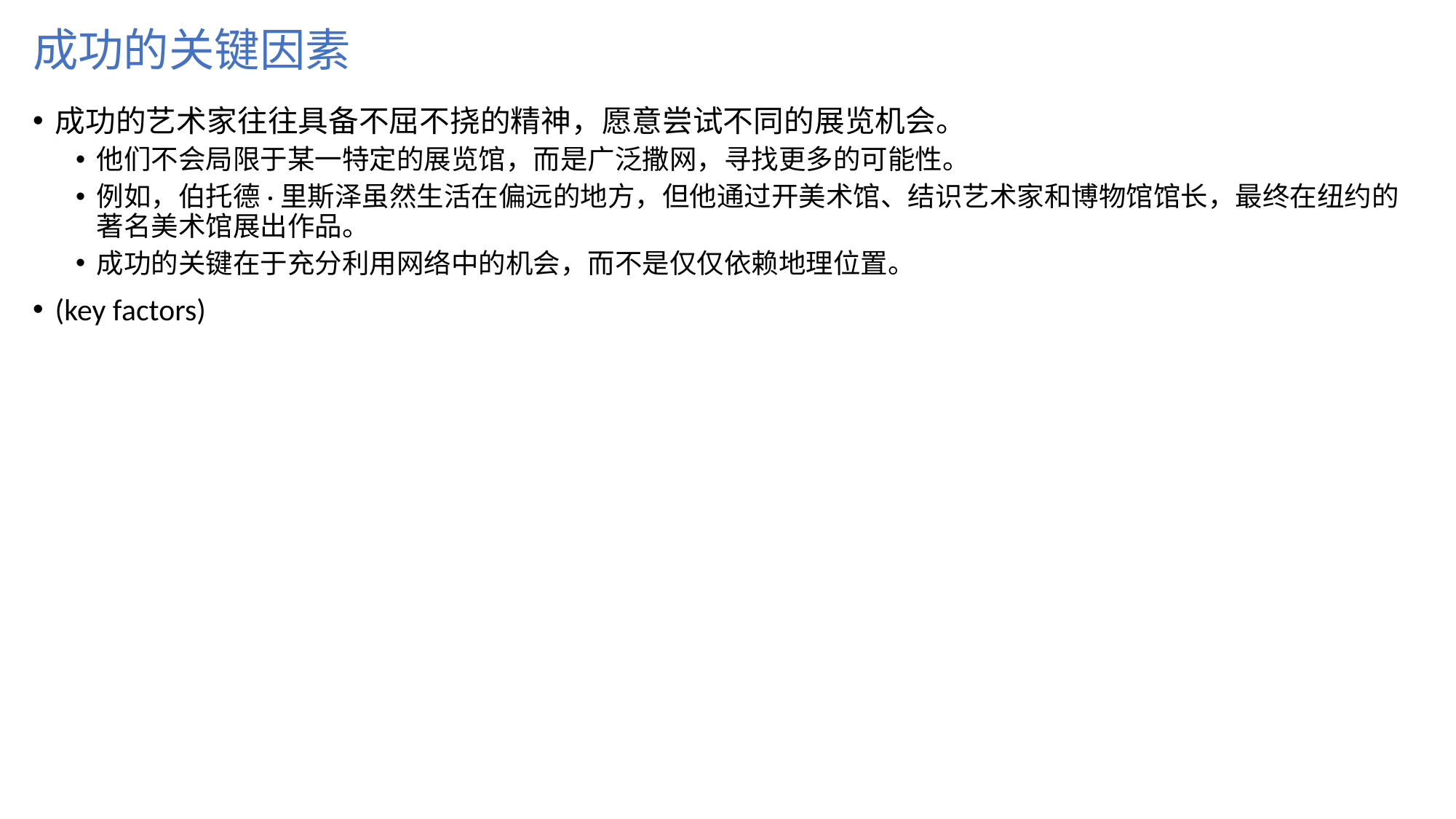

# 成功的关键因素
成功的艺术家往往具备不屈不挠的精神，愿意尝试不同的展览机会。
他们不会局限于某一特定的展览馆，而是广泛撒网，寻找更多的可能性。
例如，伯托德·里斯泽虽然生活在偏远的地方，但他通过开美术馆、结识艺术家和博物馆馆长，最终在纽约的著名美术馆展出作品。
成功的关键在于充分利用网络中的机会，而不是仅仅依赖地理位置。
(key factors)